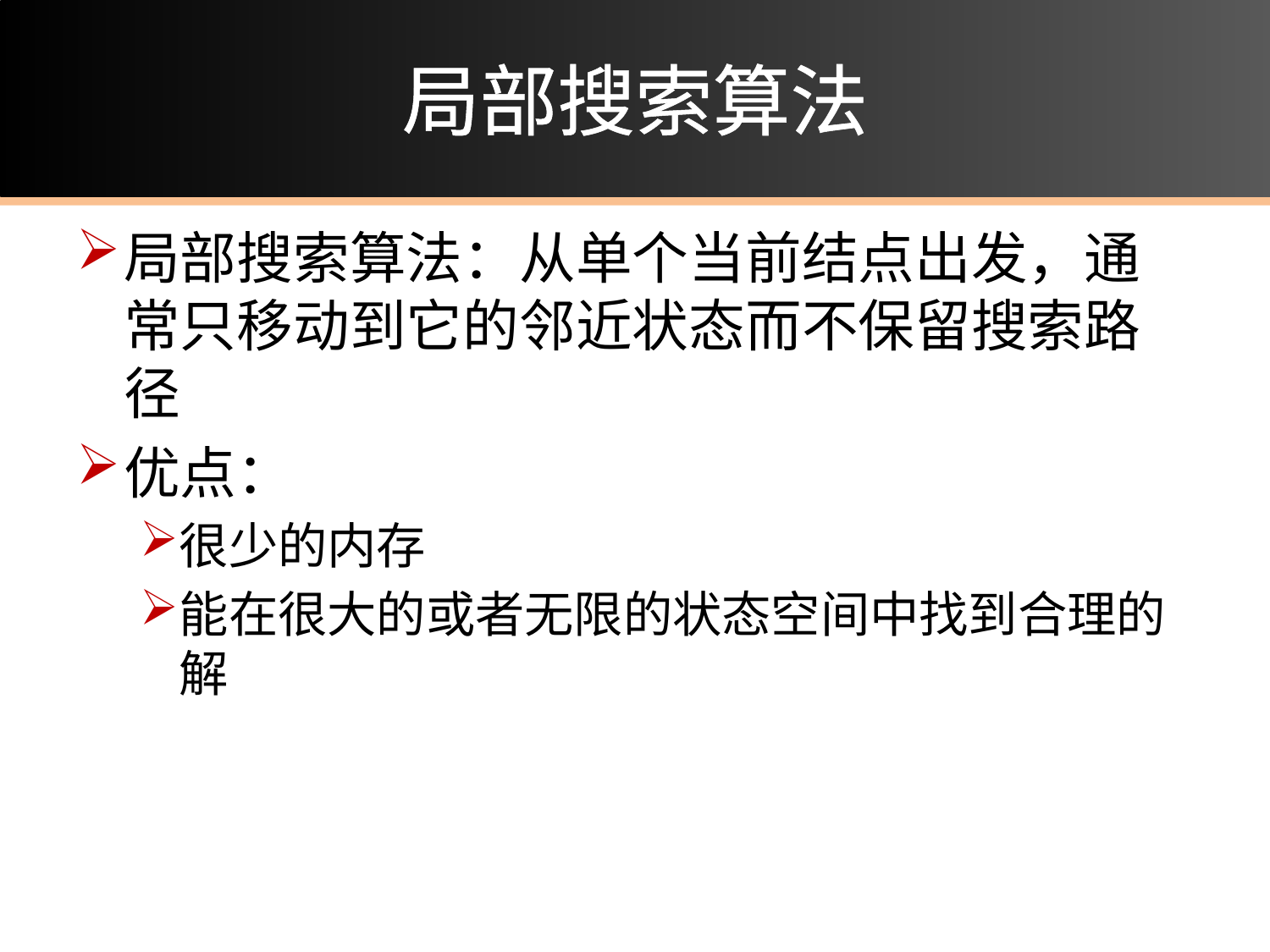

# 局部搜索算法
局部搜索算法：从单个当前结点出发，通常只移动到它的邻近状态而不保留搜索路径
优点：
很少的内存
能在很大的或者无限的状态空间中找到合理的解